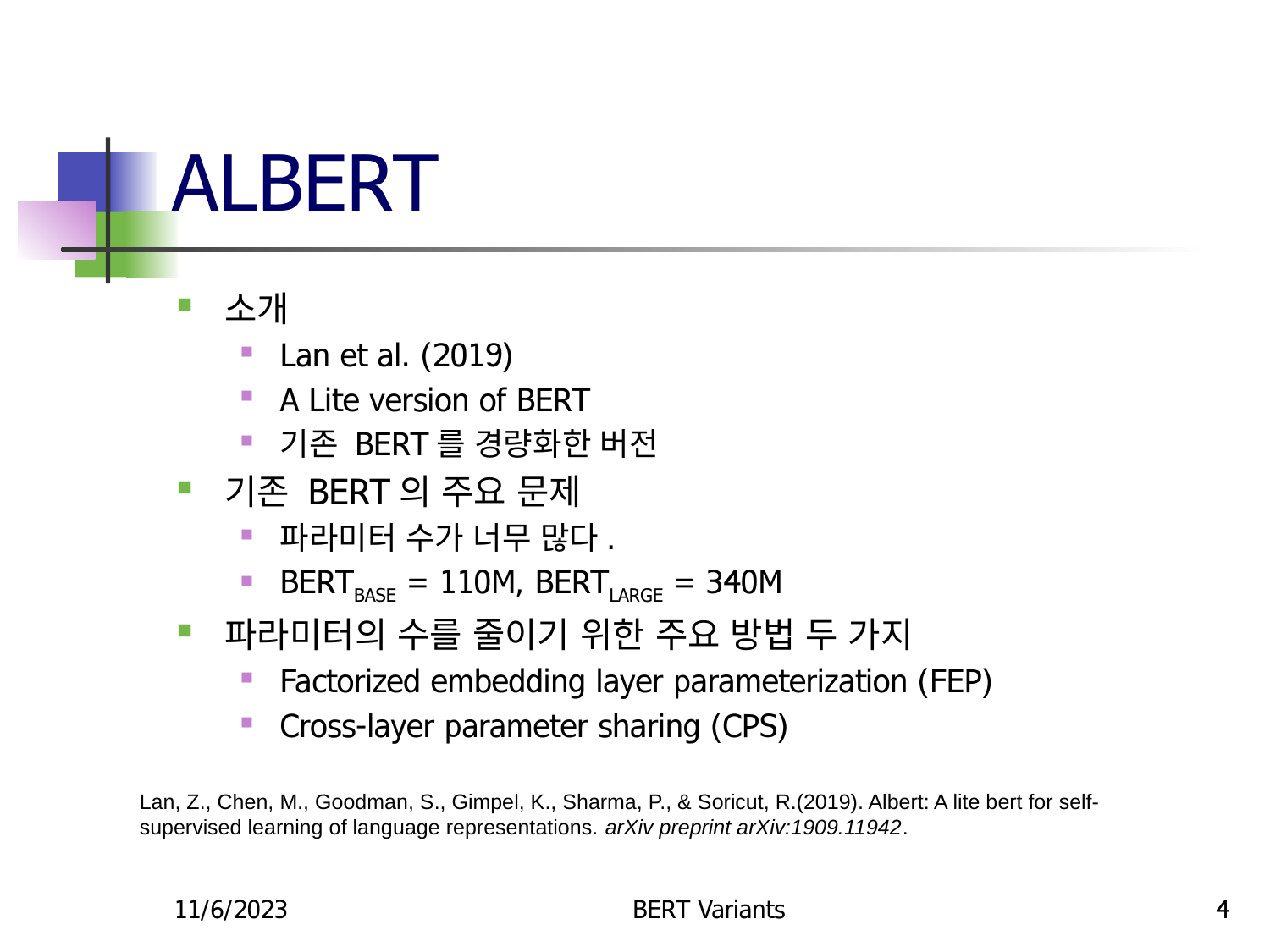

# ALBERT
소개
Lan et al. (2019)
A Lite version of BERT
기존 BERT를 경량화한 버전
기존 BERT의 주요 문제
파라미터 수가 너무 많다.
BERTBASE = 110M, BERTLARGE = 340M
파라미터의 수를 줄이기 위한 주요 방법 두 가지
Factorized embedding layer parameterization (FEP)
Cross-layer parameter sharing (CPS)
Lan, Z., Chen, M., Goodman, S., Gimpel, K., Sharma, P., & Soricut, R.(2019). Albert: A lite bert for self-supervised learning of language representations. arXiv preprint arXiv:1909.11942.
11/6/2023
BERT Variants
4